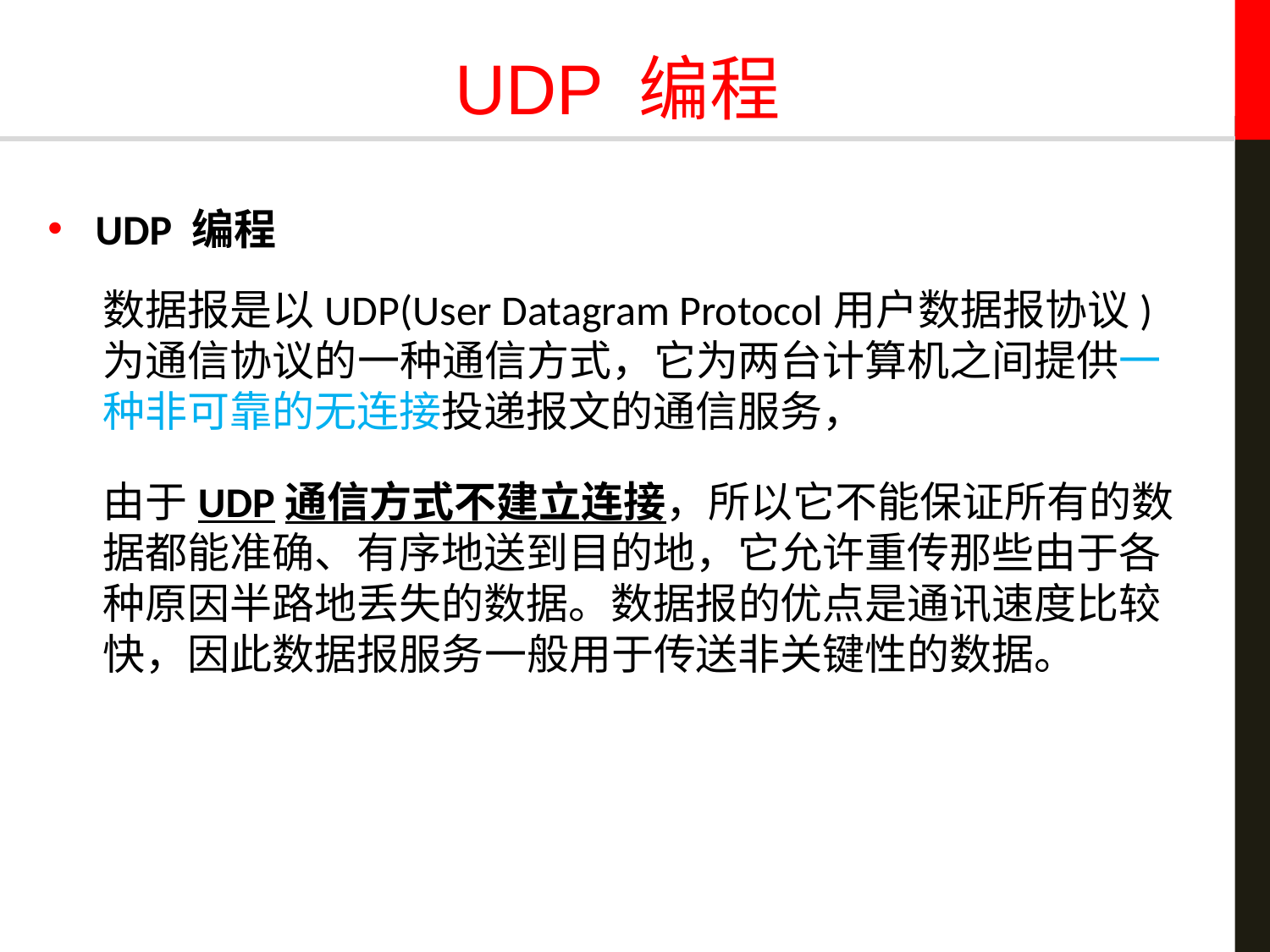

# UDP 编程
UDP 编程
数据报是以UDP(User Datagram Protocol用户数据报协议)为通信协议的一种通信方式，它为两台计算机之间提供一种非可靠的无连接投递报文的通信服务，
由于UDP通信方式不建立连接，所以它不能保证所有的数据都能准确、有序地送到目的地，它允许重传那些由于各种原因半路地丢失的数据。数据报的优点是通讯速度比较快，因此数据报服务一般用于传送非关键性的数据。